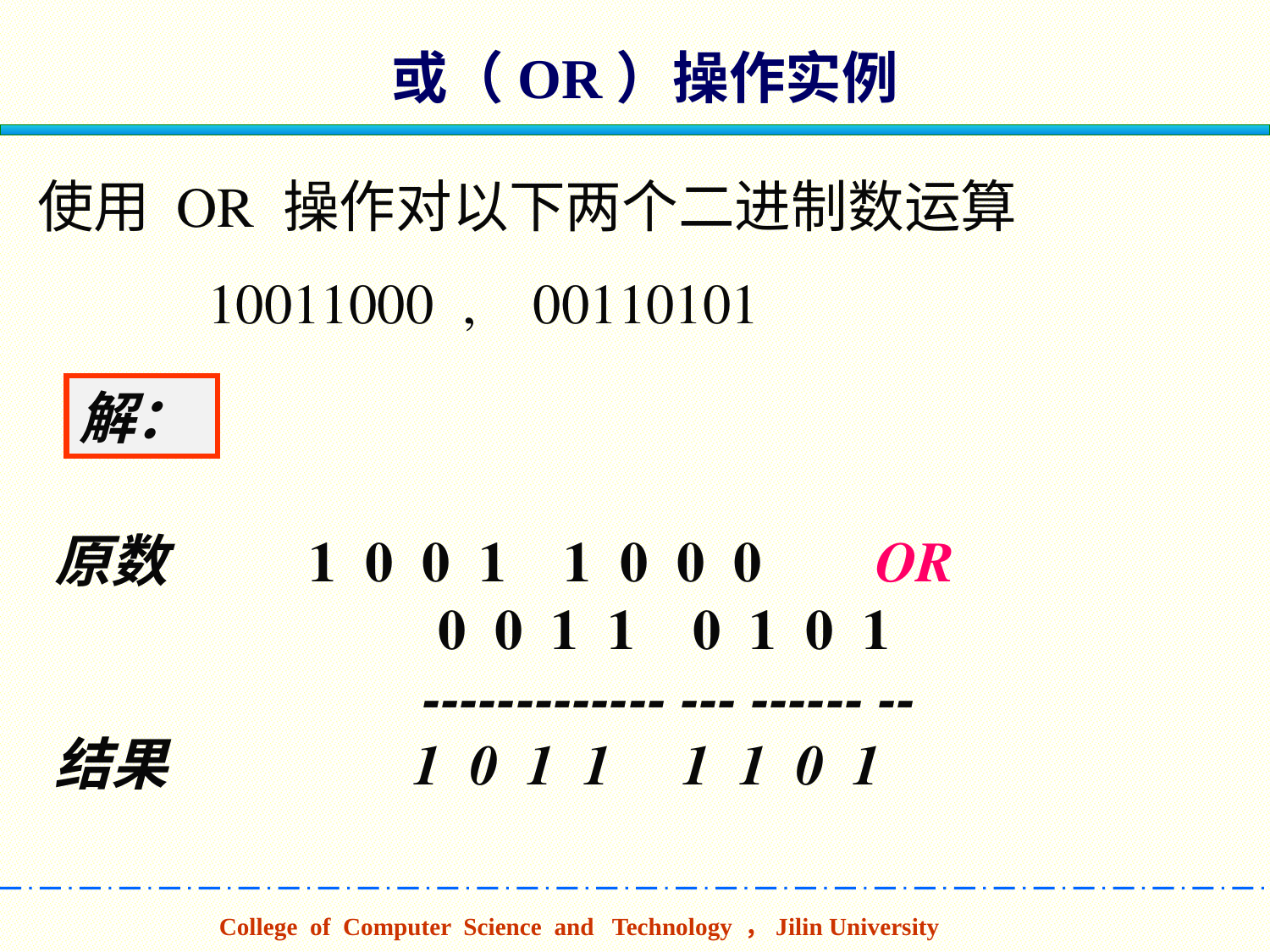

或（OR）操作实例
使用 OR 操作对以下两个二进制数运算
            10011000  ,    00110101
解：
原数 		1  0  0  1    1  0  0  0        OR
                           0  0  1  1    0  1  0  1
                          ------------- --- ------ --
结果                  1  0  1  1     1  1  0  1